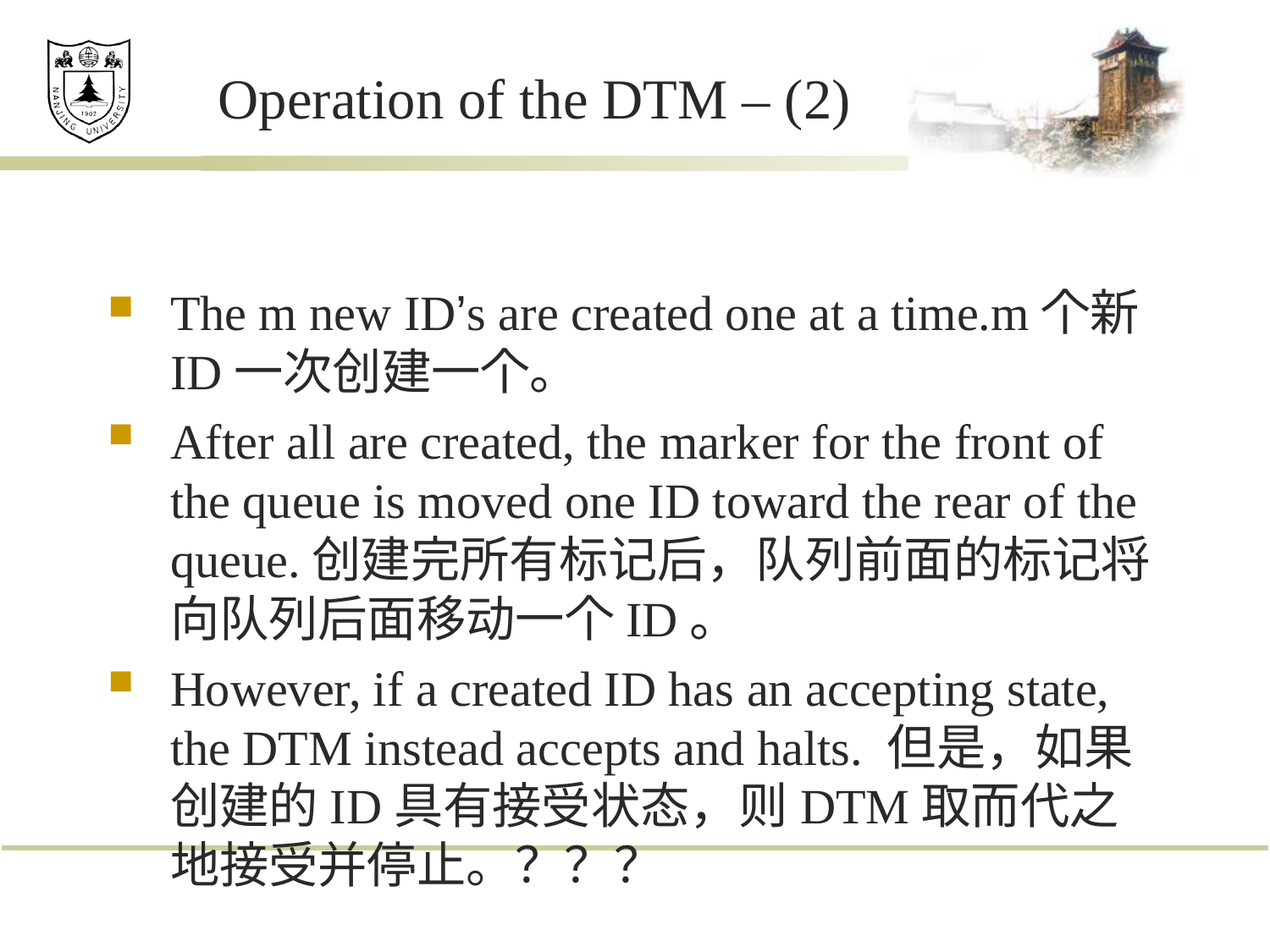

# Operation of the DTM – (2)
The m new ID’s are created one at a time.m个新ID一次创建一个。
After all are created, the marker for the front of the queue is moved one ID toward the rear of the queue.创建完所有标记后，队列前面的标记将向队列后面移动一个ID。
However, if a created ID has an accepting state, the DTM instead accepts and halts. 但是，如果创建的ID具有接受状态，则DTM取而代之地接受并停止。？？？
49